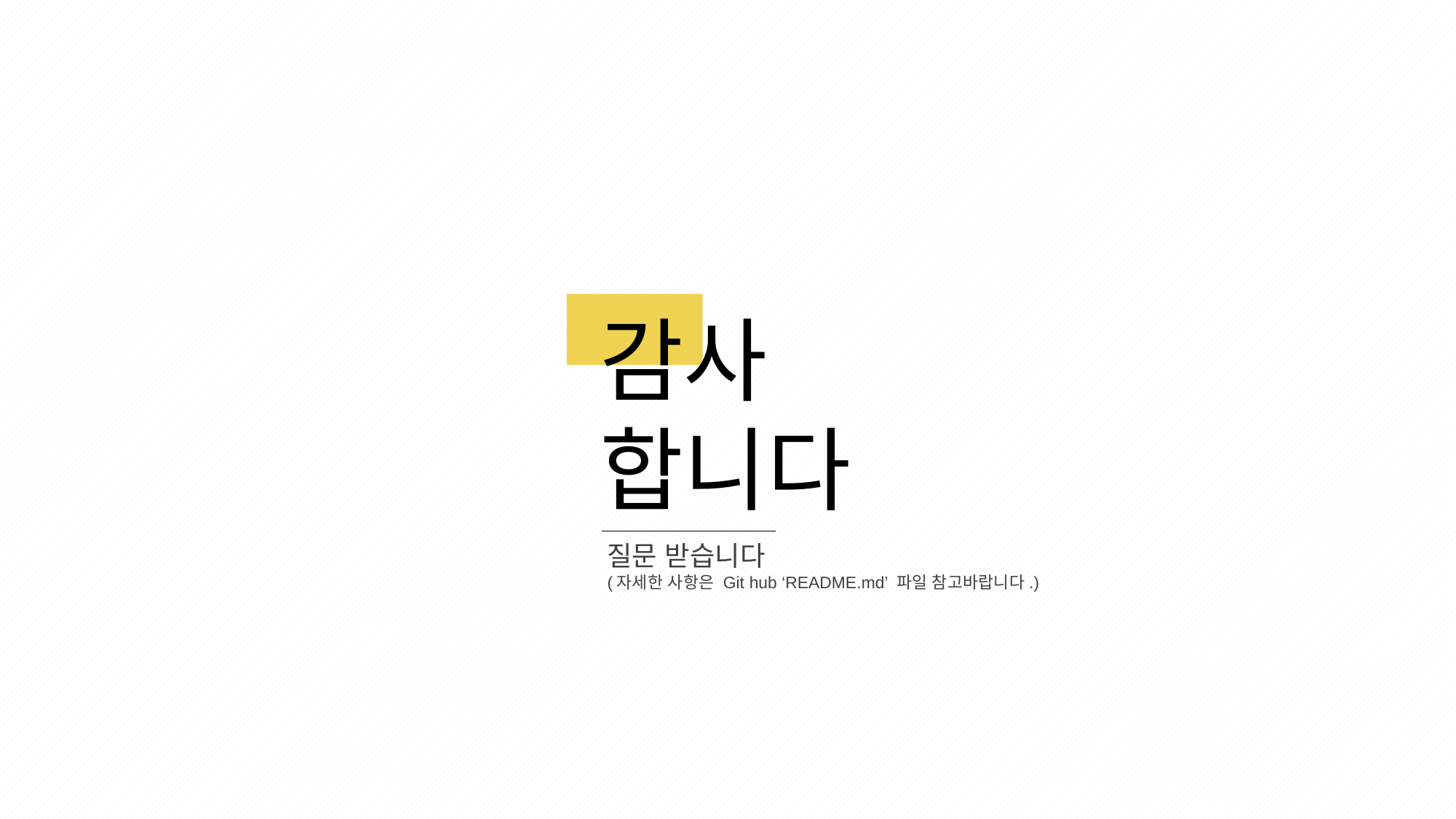

감사
합니다
질문 받습니다
(자세한 사항은 Git hub ‘README.md’ 파일 참고바랍니다.)